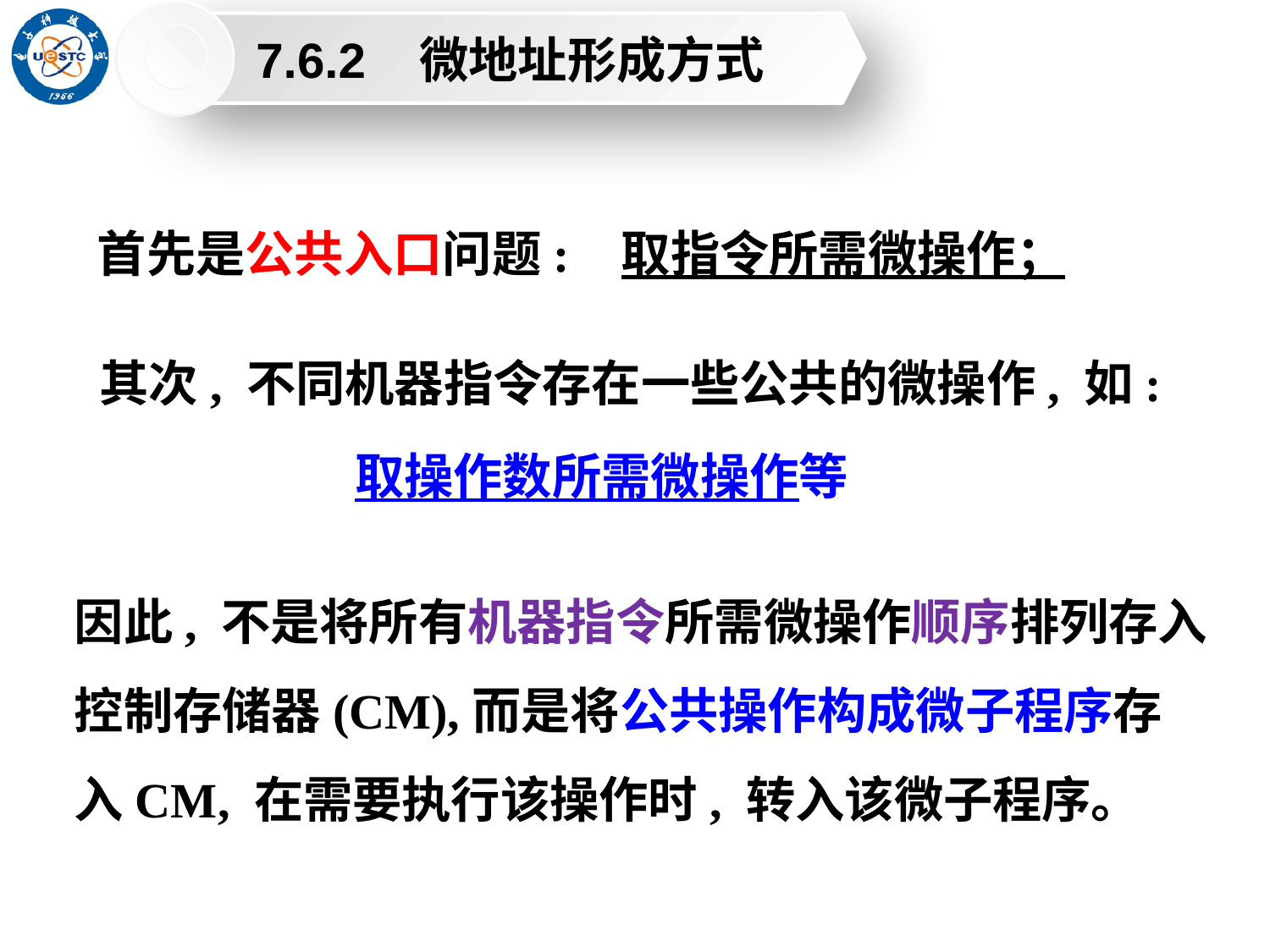

7.6.2   微地址形成方式

取指令所需微操作；
首先是公共入口问题:
其次, 不同机器指令存在一些公共的微操作, 如:
取操作数所需微操作等
因此, 不是将所有机器指令所需微操作顺序排列存入控制存储器(CM),而是将公共操作构成微子程序存入CM, 在需要执行该操作时, 转入该微子程序。